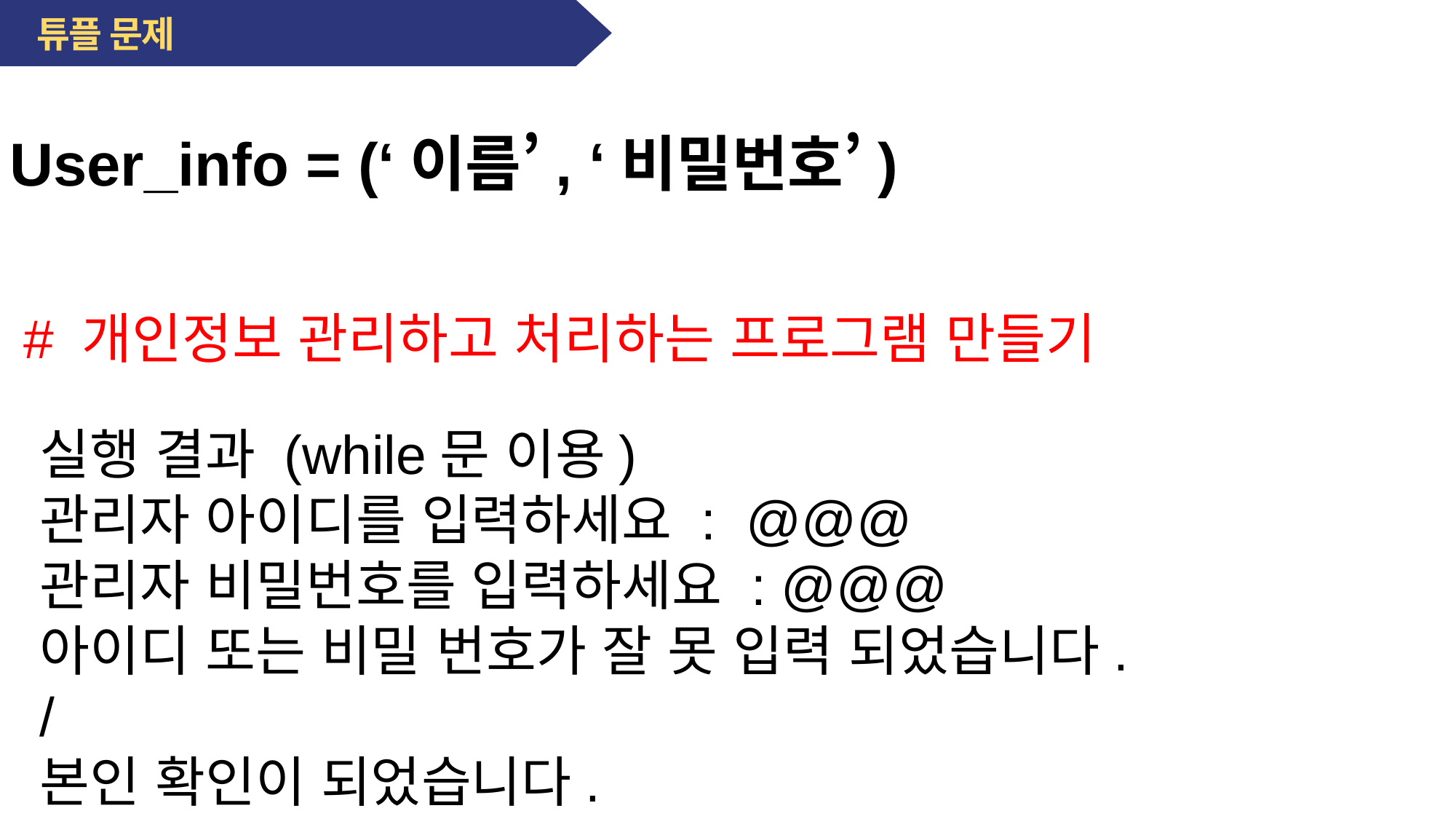

튜플 문제
User_info = (‘이름’, ‘비밀번호’)
# 개인정보 관리하고 처리하는 프로그램 만들기
실행 결과 (while문 이용)
관리자 아이디를 입력하세요 :  @@@
관리자 비밀번호를 입력하세요 : @@@
아이디 또는 비밀 번호가 잘 못 입력 되었습니다.
/
본인 확인이 되었습니다.